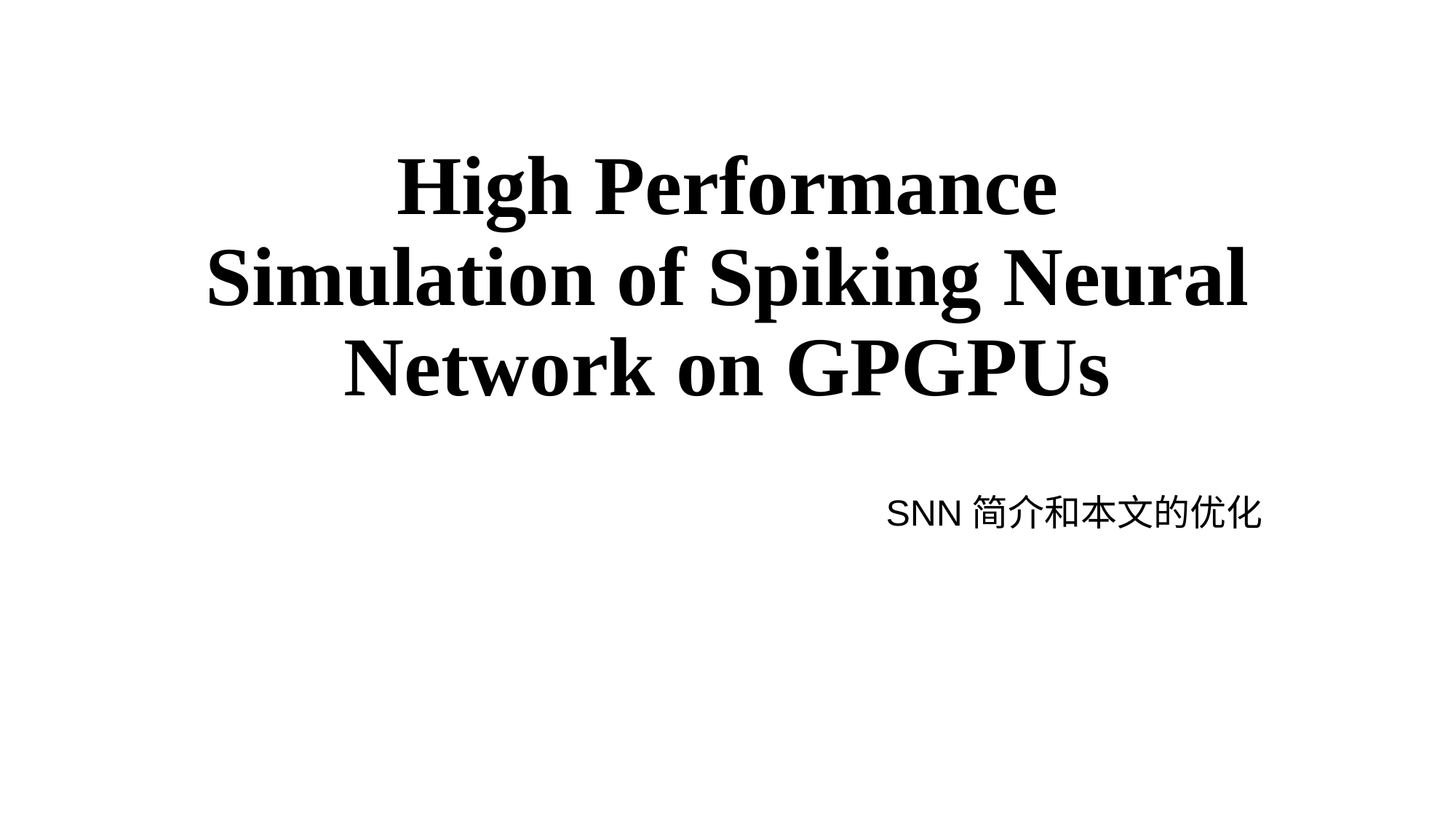

# High Performance Simulation of Spiking Neural Network on GPGPUs

SNN简介和本文的优化